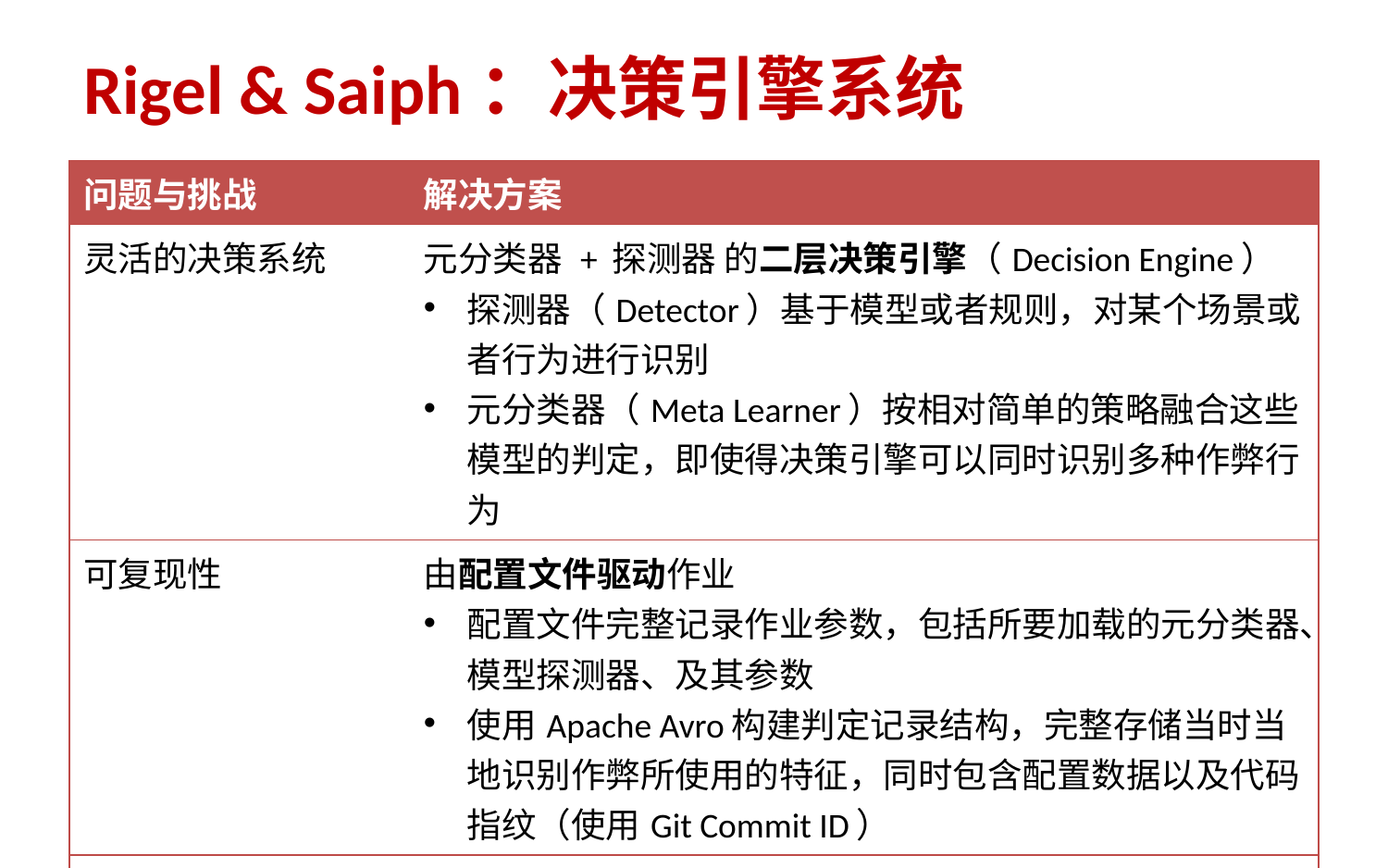

# Rigel & Saiph：决策引擎系统
| 问题与挑战 | 解决方案 |
| --- | --- |
| 灵活的决策系统 | 元分类器 + 探测器 的二层决策引擎（Decision Engine） 探测器（Detector）基于模型或者规则，对某个场景或者行为进行识别 元分类器（Meta Learner）按相对简单的策略融合这些模型的判定，即使得决策引擎可以同时识别多种作弊行为 |
| 可复现性 | 由配置文件驱动作业 配置文件完整记录作业参数，包括所要加载的元分类器、模型探测器、及其参数 使用Apache Avro构建判定记录结构，完整存储当时当地识别作弊所使用的特征，同时包含配置数据以及代码指纹（使用Git Commit ID） |
| 多变的业务需求 | 通用模型规则引擎 + 业务规则引擎 的二阶段决策流水线 |